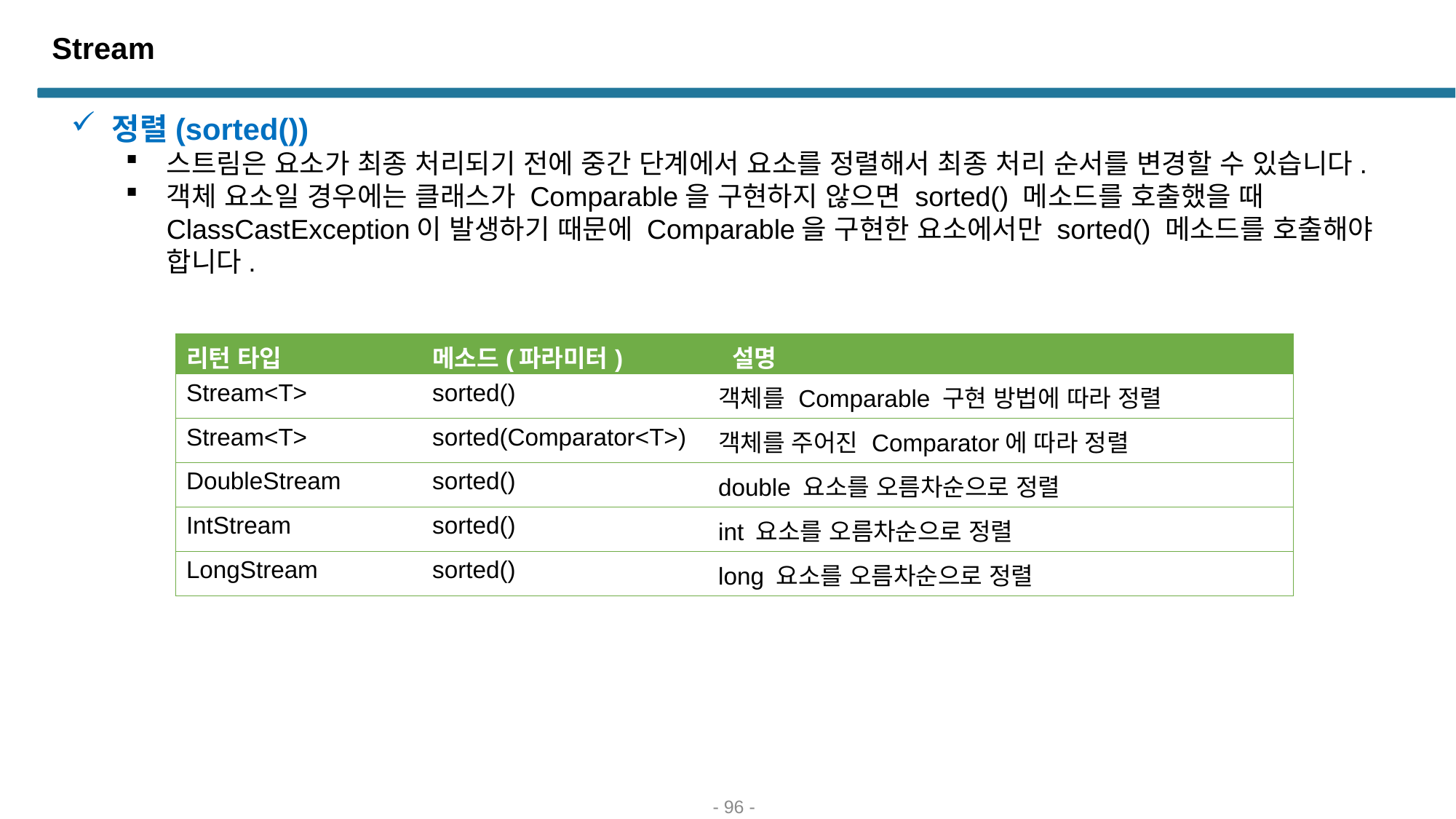

# Stream
정렬(sorted())
스트림은 요소가 최종 처리되기 전에 중간 단계에서 요소를 정렬해서 최종 처리 순서를 변경할 수 있습니다.
객체 요소일 경우에는 클래스가 Comparable을 구현하지 않으면 sorted() 메소드를 호출했을 때 ClassCastException이 발생하기 때문에 Comparable을 구현한 요소에서만 sorted() 메소드를 호출해야 합니다.
| 리턴 타입 | 메소드(파라미터) | 설명 |
| --- | --- | --- |
| Stream<T> | sorted() | 객체를 Comparable 구현 방법에 따라 정렬 |
| Stream<T> | sorted(Comparator<T>) | 객체를 주어진 Comparator에 따라 정렬 |
| DoubleStream | sorted() | double 요소를 오름차순으로 정렬 |
| IntStream | sorted() | int 요소를 오름차순으로 정렬 |
| LongStream | sorted() | long 요소를 오름차순으로 정렬 |
- 96 -